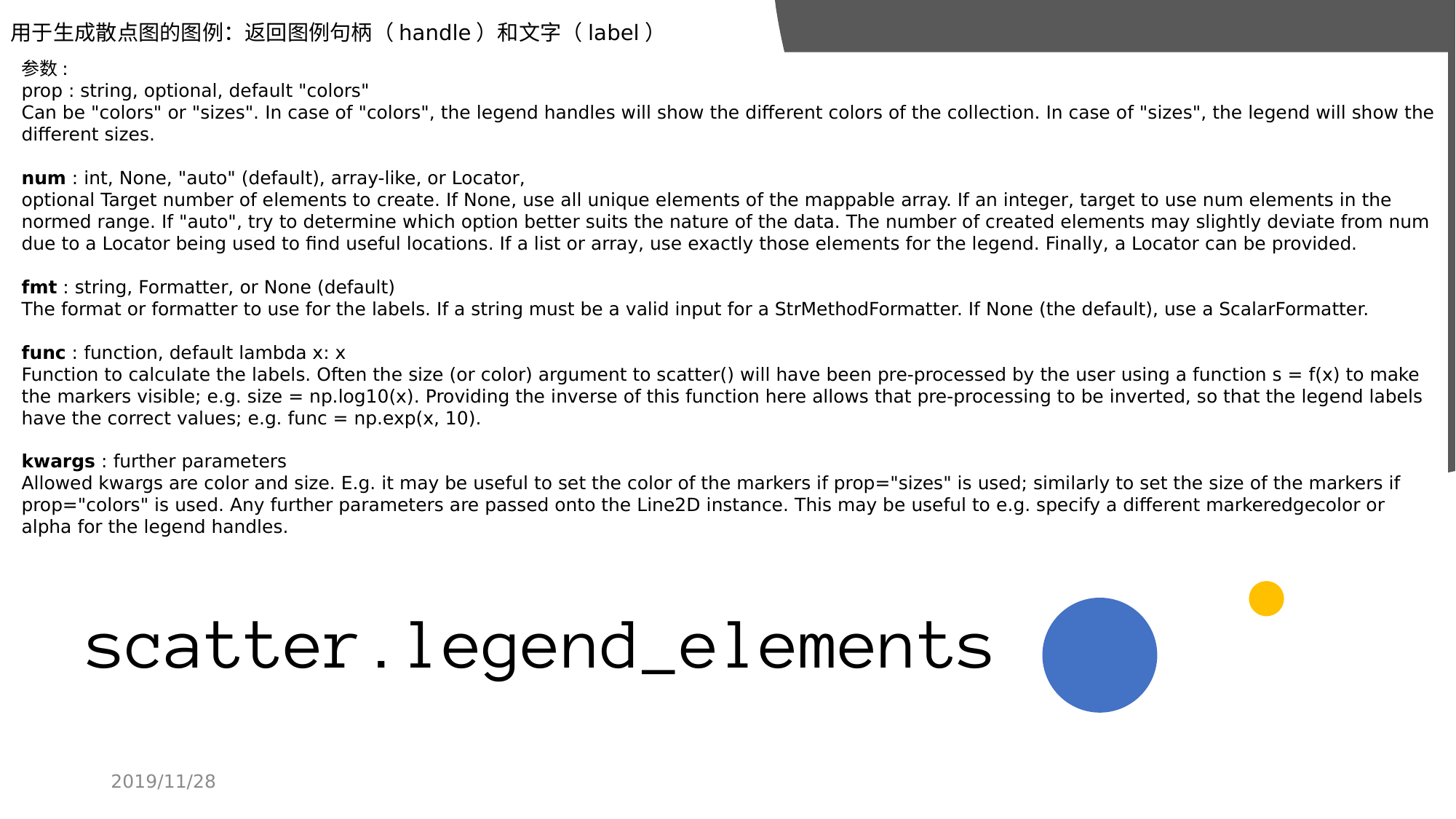

用于生成散点图的图例：返回图例句柄（handle）和文字（label）
参数:
prop : string, optional, default "colors"
Can be "colors" or "sizes". In case of "colors", the legend handles will show the different colors of the collection. In case of "sizes", the legend will show the different sizes.

num : int, None, "auto" (default), array-like, or Locator,
optional Target number of elements to create. If None, use all unique elements of the mappable array. If an integer, target to use num elements in the normed range. If "auto", try to determine which option better suits the nature of the data. The number of created elements may slightly deviate from num due to a Locator being used to find useful locations. If a list or array, use exactly those elements for the legend. Finally, a Locator can be provided.

fmt : string, Formatter, or None (default)
The format or formatter to use for the labels. If a string must be a valid input for a StrMethodFormatter. If None (the default), use a ScalarFormatter.

func : function, default lambda x: x
Function to calculate the labels. Often the size (or color) argument to scatter() will have been pre-processed by the user using a function s = f(x) to make the markers visible; e.g. size = np.log10(x). Providing the inverse of this function here allows that pre-processing to be inverted, so that the legend labels have the correct values; e.g. func = np.exp(x, 10).

kwargs : further parameters
Allowed kwargs are color and size. E.g. it may be useful to set the color of the markers if prop="sizes" is used; similarly to set the size of the markers if prop="colors" is used. Any further parameters are passed onto the Line2D instance. This may be useful to e.g. specify a different markeredgecolor or alpha for the legend handles.
# scatter.legend_elements

2019/11/28